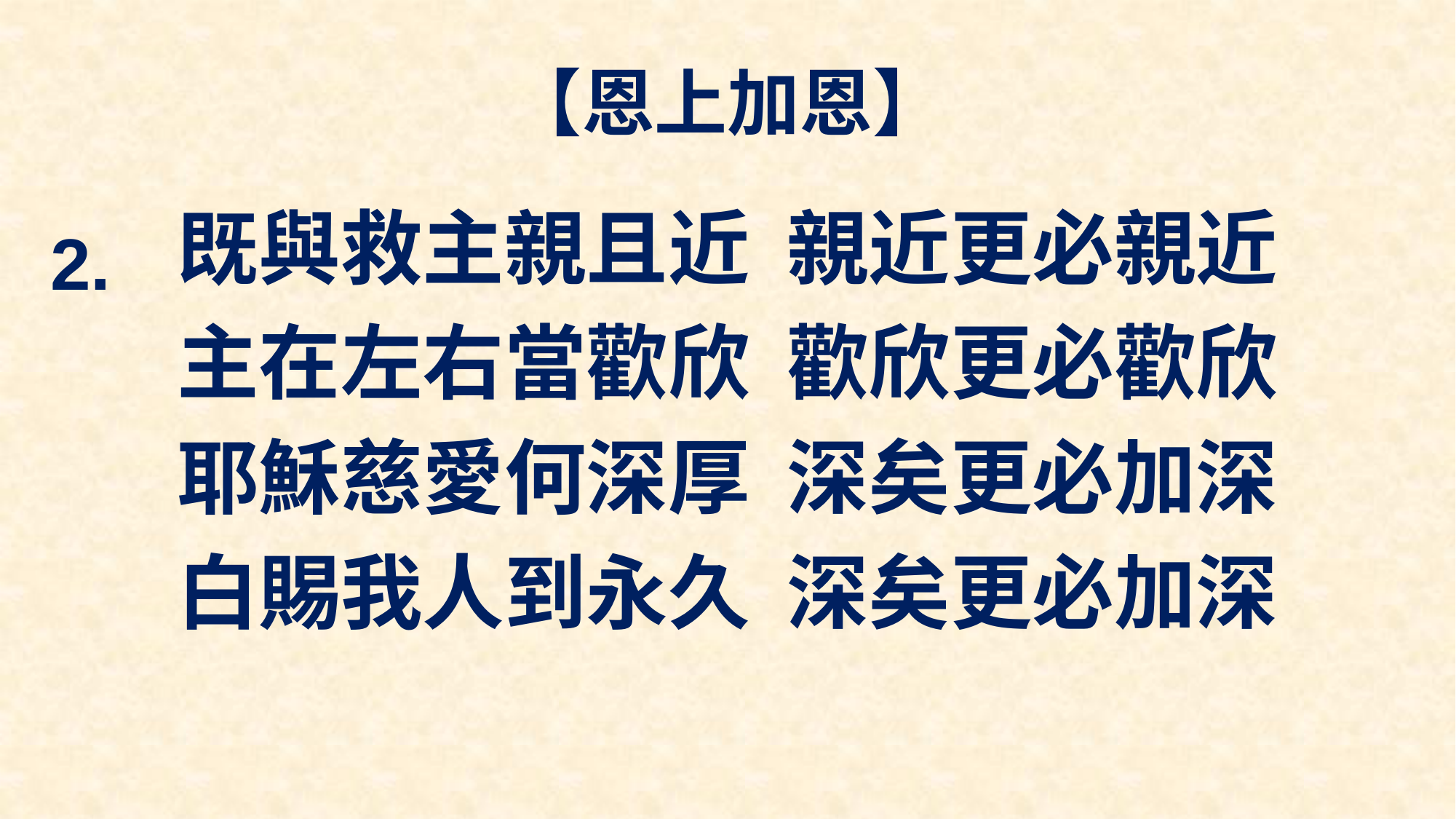

# 【恩上加恩】
既與救主親且近  親近更必親近
主在左右當歡欣  歡欣更必歡欣
耶穌慈愛何深厚  深矣更必加深
白賜我人到永久  深矣更必加深
2.